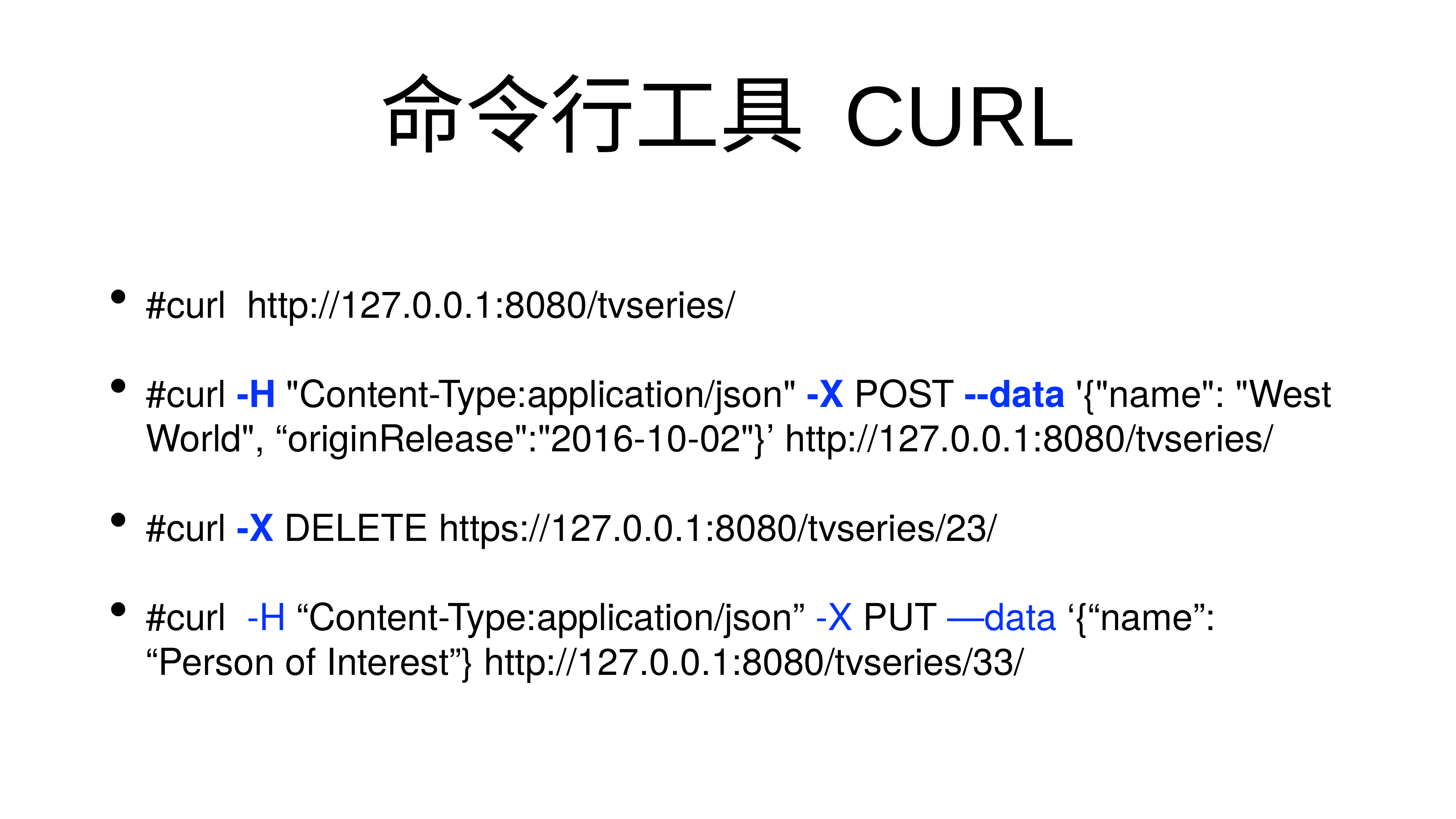

# 命令行工具 CURL
#curl  http://127.0.0.1:8080/tvseries/
#curl -H "Content-Type:application/json" -X POST --data '{"name": "West World", “originRelease":"2016-10-02"}’ http://127.0.0.1:8080/tvseries/
#curl -X DELETE https://127.0.0.1:8080/tvseries/23/
#curl  -H “Content-Type:application/json” -X PUT —data ‘{“name”: “Person of Interest”} http://127.0.0.1:8080/tvseries/33/